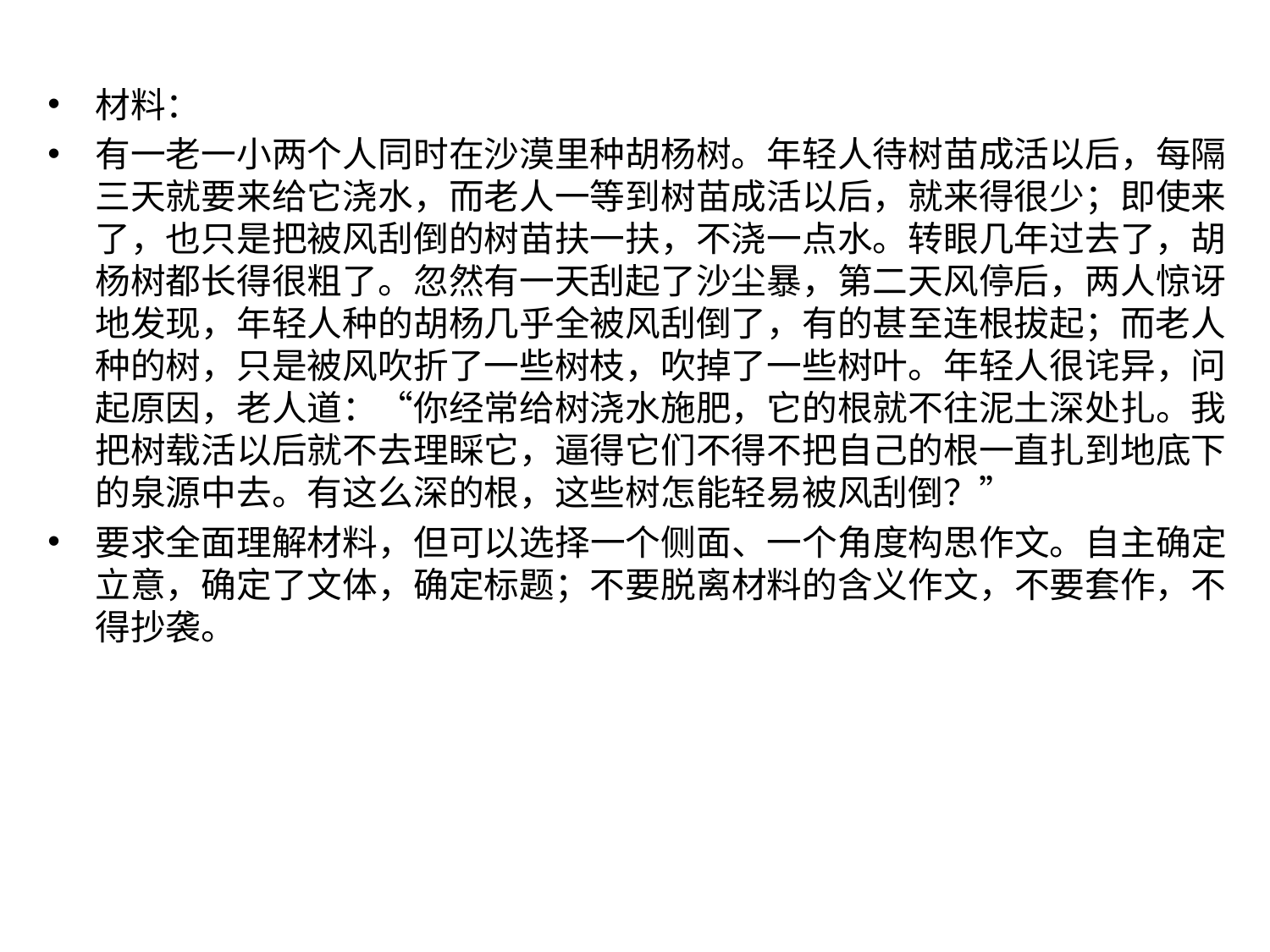

#
材料：
有一老一小两个人同时在沙漠里种胡杨树。年轻人待树苗成活以后，每隔三天就要来给它浇水，而老人一等到树苗成活以后，就来得很少；即使来了，也只是把被风刮倒的树苗扶一扶，不浇一点水。转眼几年过去了，胡杨树都长得很粗了。忽然有一天刮起了沙尘暴，第二天风停后，两人惊讶地发现，年轻人种的胡杨几乎全被风刮倒了，有的甚至连根拔起；而老人种的树，只是被风吹折了一些树枝，吹掉了一些树叶。年轻人很诧异，问起原因，老人道：“你经常给树浇水施肥，它的根就不往泥土深处扎。我把树载活以后就不去理睬它，逼得它们不得不把自己的根一直扎到地底下的泉源中去。有这么深的根，这些树怎能轻易被风刮倒？”
要求全面理解材料，但可以选择一个侧面、一个角度构思作文。自主确定立意，确定了文体，确定标题；不要脱离材料的含义作文，不要套作，不得抄袭。